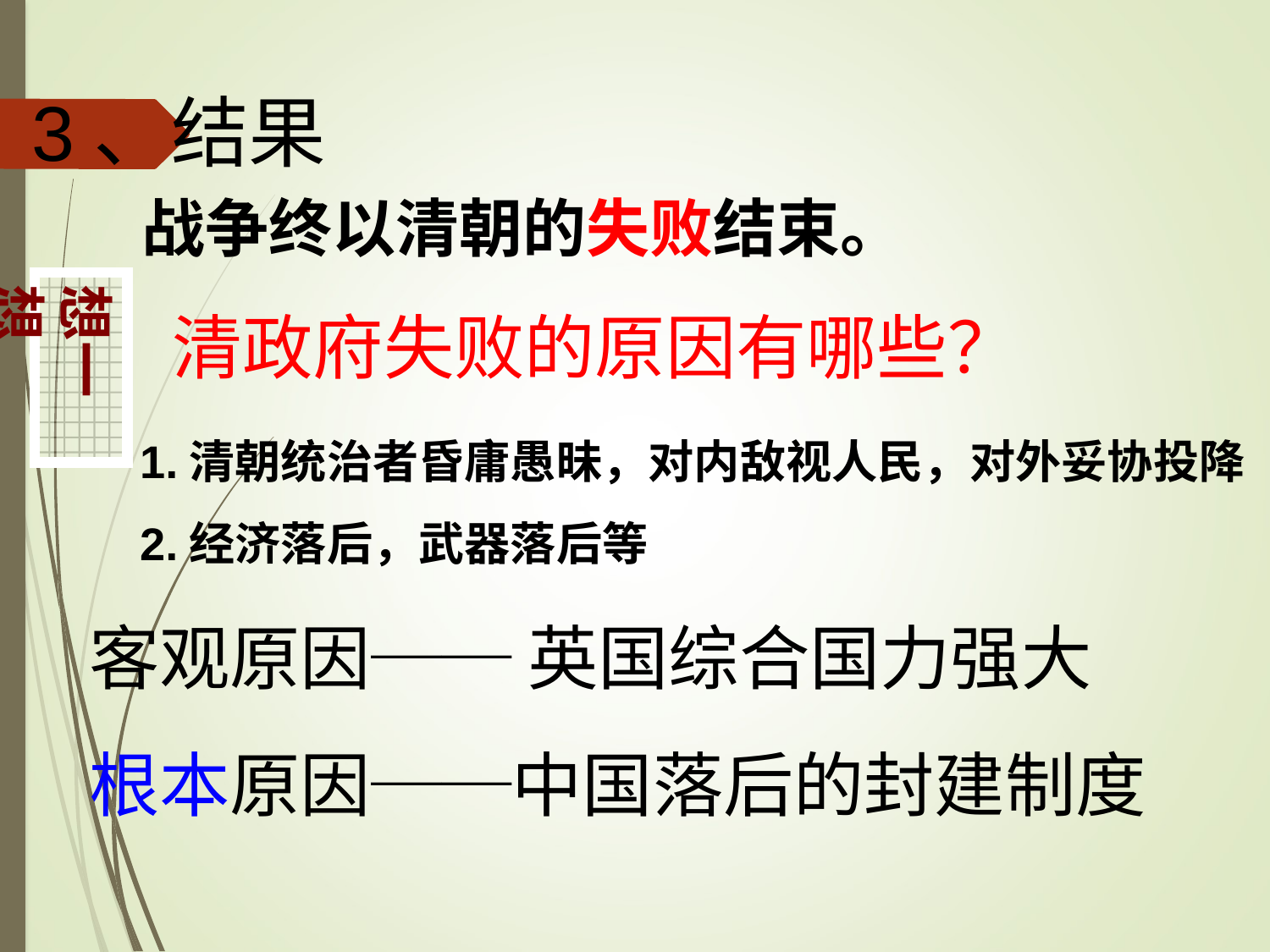

3、结果
战争终以清朝的失败结束。
想一想
清政府失败的原因有哪些？
1.清朝统治者昏庸愚昧，对内敌视人民，对外妥协投降
2.经济落后，武器落后等
客观原因── 英国综合国力强大
根本原因──中国落后的封建制度